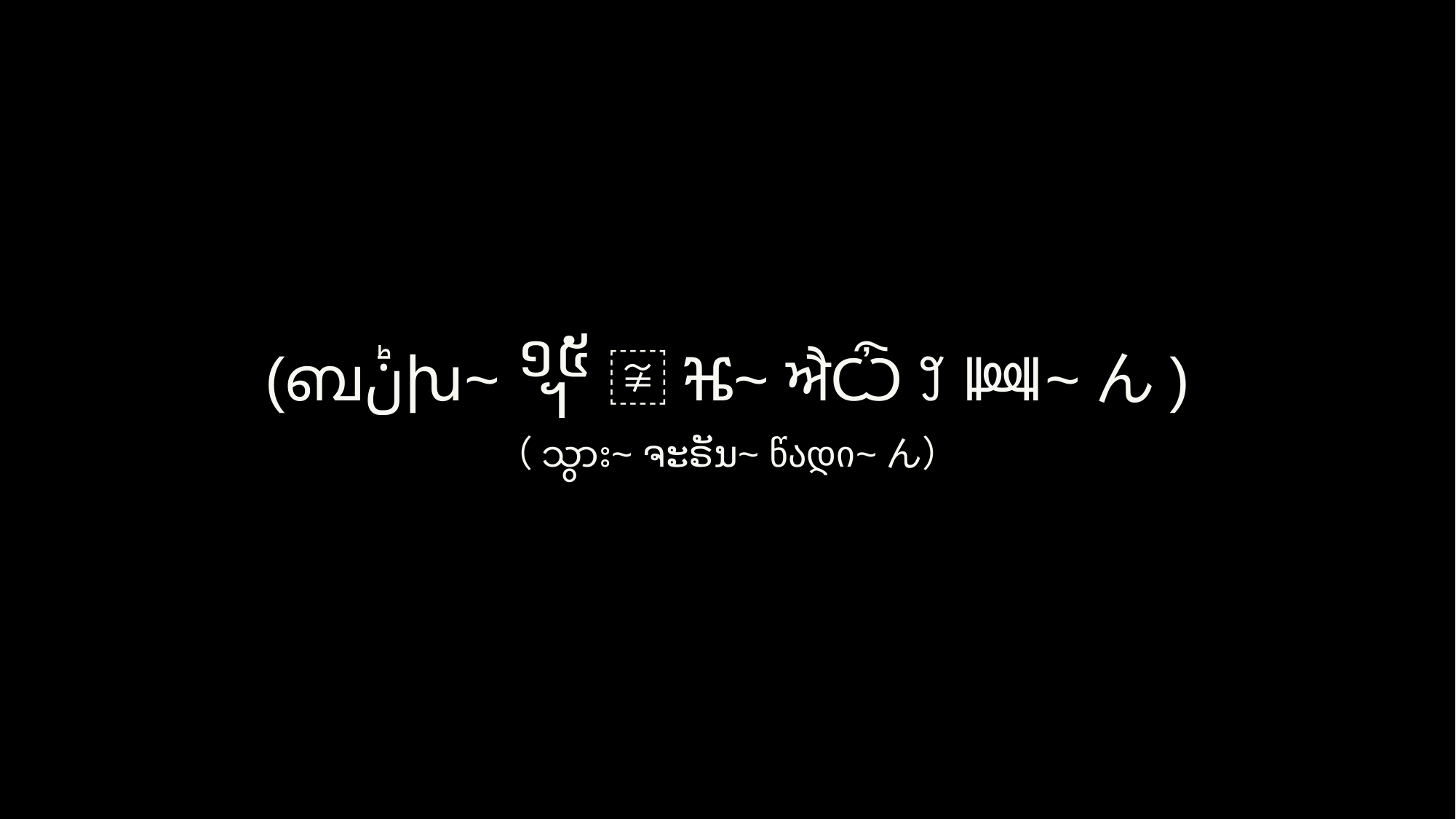

# (ബݨխ~ ᧯〾ⶴ~ ਐѼ꒸ꔞ~ん)
（သွား~ ຈະຣັນ~ წადი~ん）